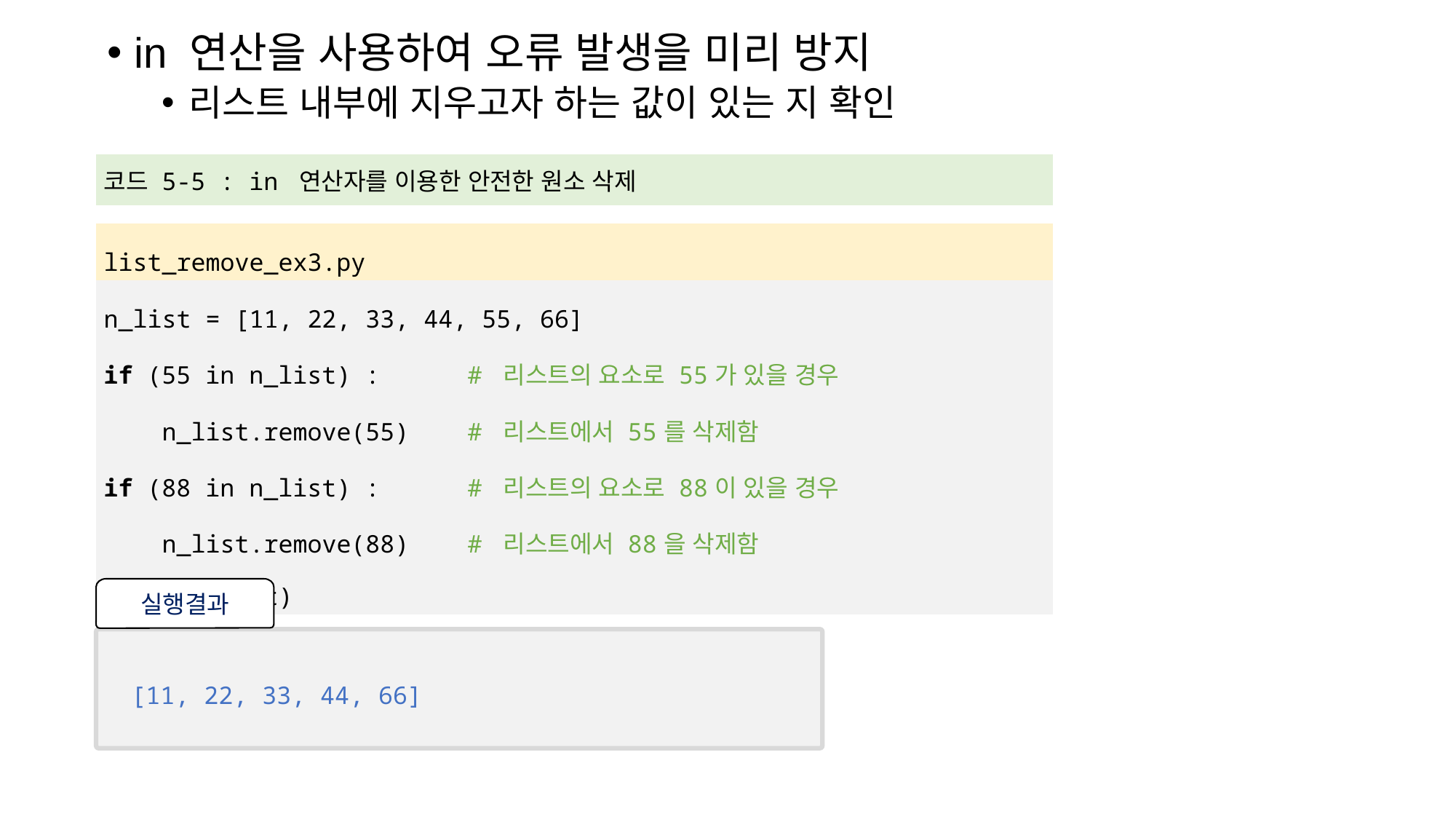

in 연산을 사용하여 오류 발생을 미리 방지
리스트 내부에 지우고자 하는 값이 있는 지 확인

| 코드 5-5 : in 연산자를 이용한 안전한 원소 삭제 |
| --- |
|  |
| list\_remove\_ex3.py |
| n\_list = [11, 22, 33, 44, 55, 66] if (55 in n\_list) : # 리스트의 요소로 55가 있을 경우 n\_list.remove(55) # 리스트에서 55를 삭제함 if (88 in n\_list) : # 리스트의 요소로 88이 있을 경우 n\_list.remove(88) # 리스트에서 88을 삭제함 print(n\_list) |
실행결과

[11, 22, 33, 44, 66]